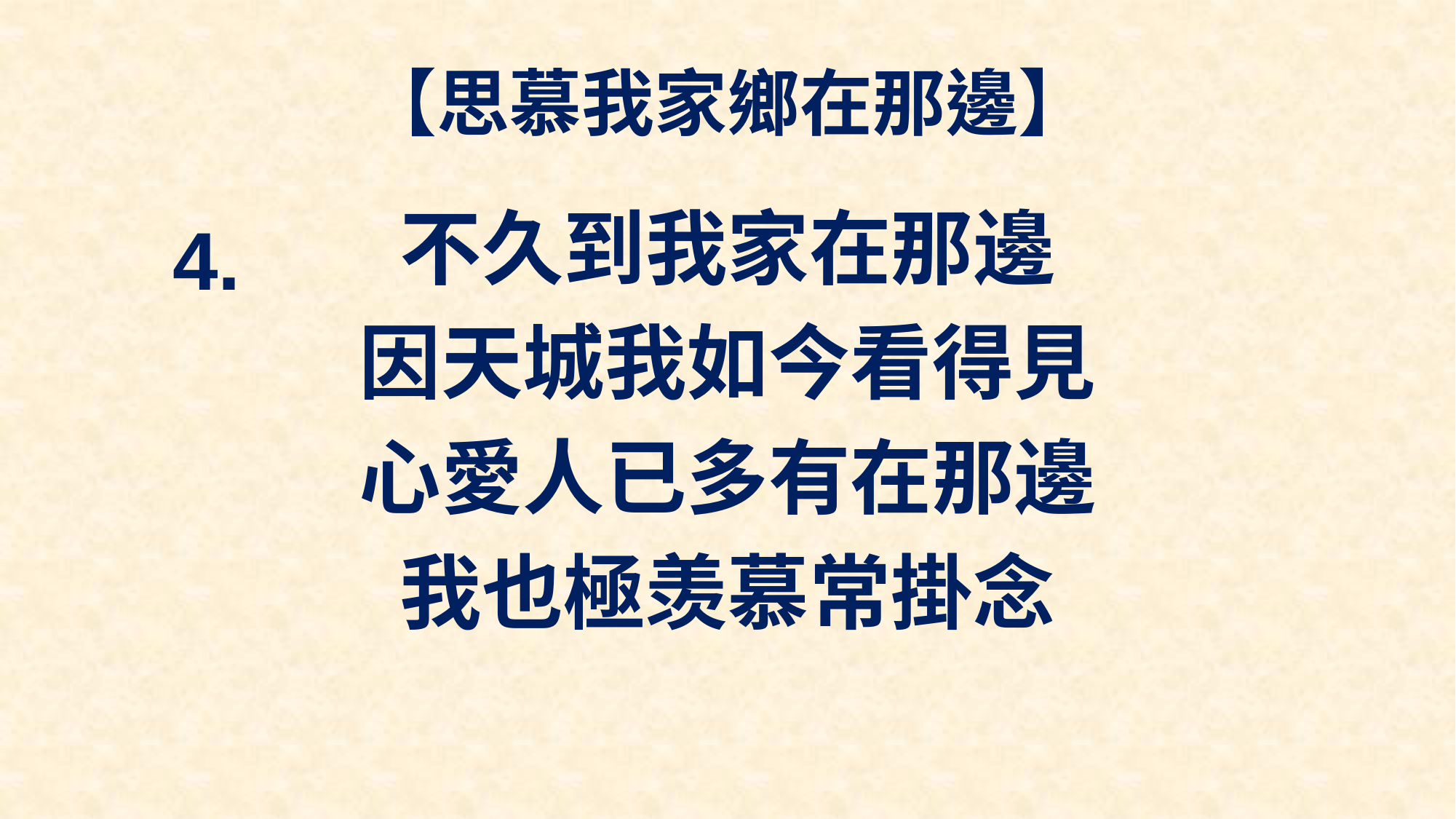

# 【思慕我家鄉在那邊】
不久到我家在那邊
因天城我如今看得見
心愛人已多有在那邊
我也極羡慕常掛念
4.